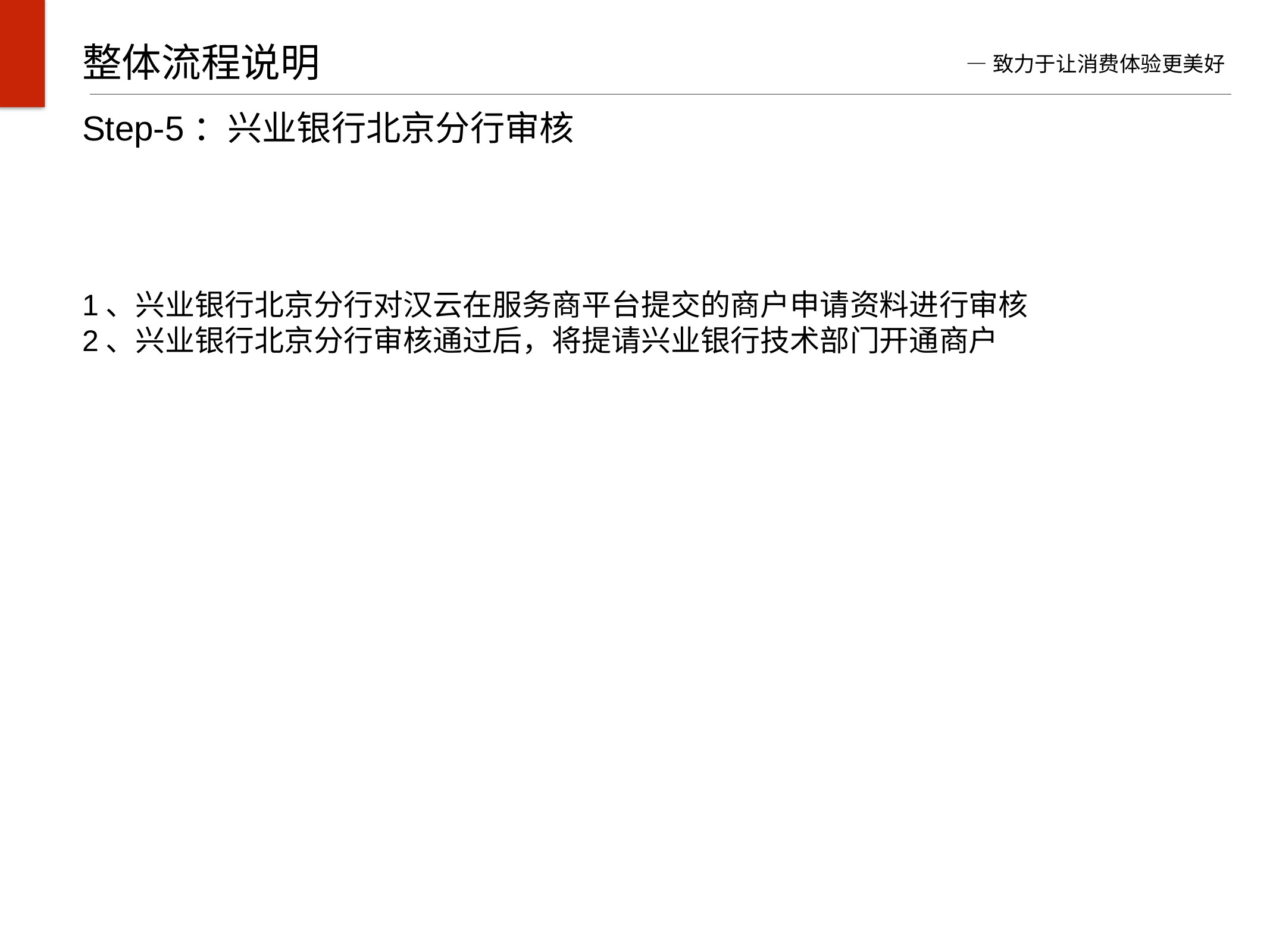

整体流程说明
 —致力于让消费体验更美好

Step-5：兴业银行北京分行审核
1、兴业银行北京分行对汉云在服务商平台提交的商户申请资料进行审核
2、兴业银行北京分行审核通过后，将提请兴业银行技术部门开通商户